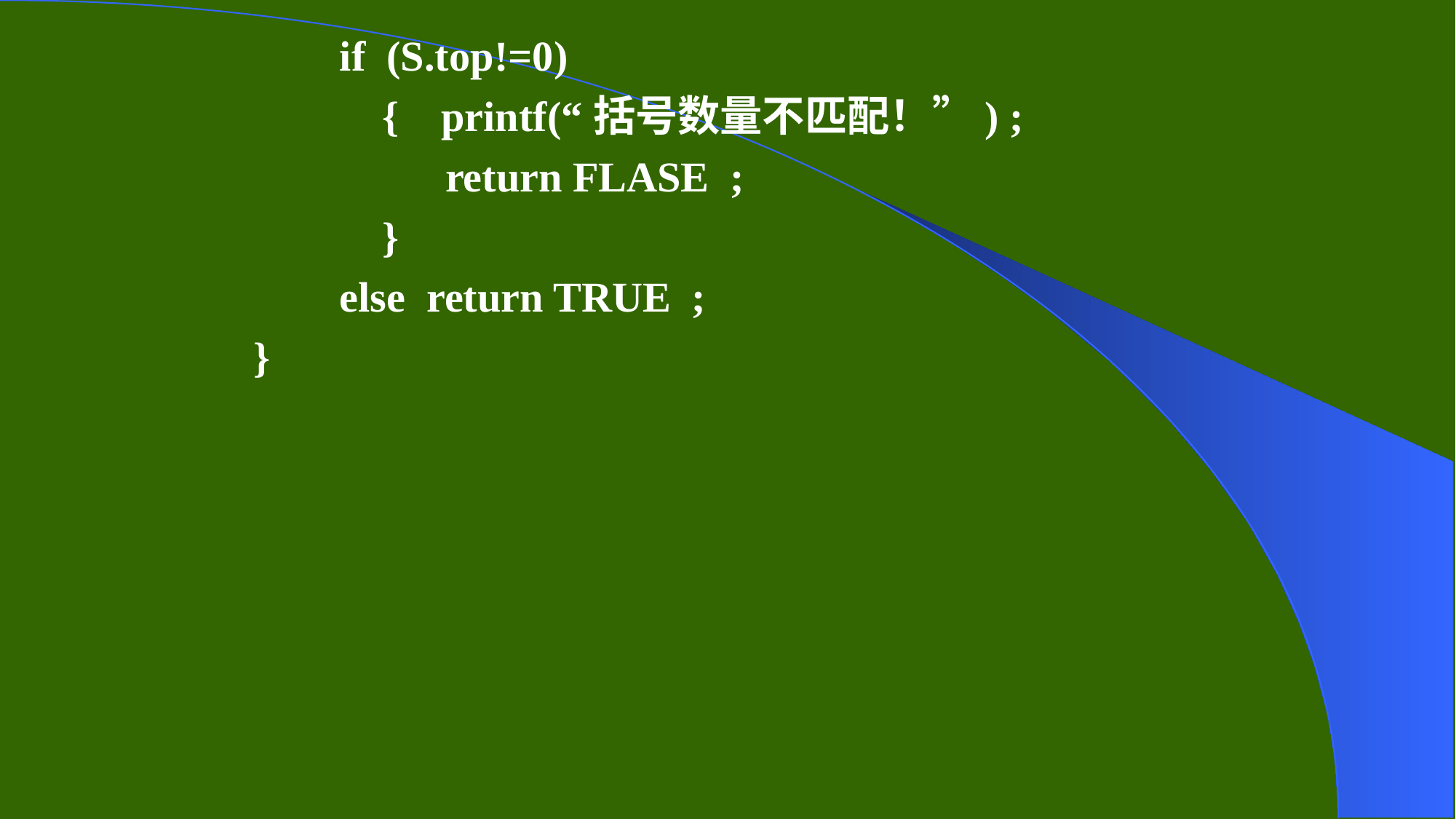

if  (S.top!=0)
{    printf(“括号数量不匹配！”) ;
      return FLASE  ;
}
else  return TRUE  ;
}